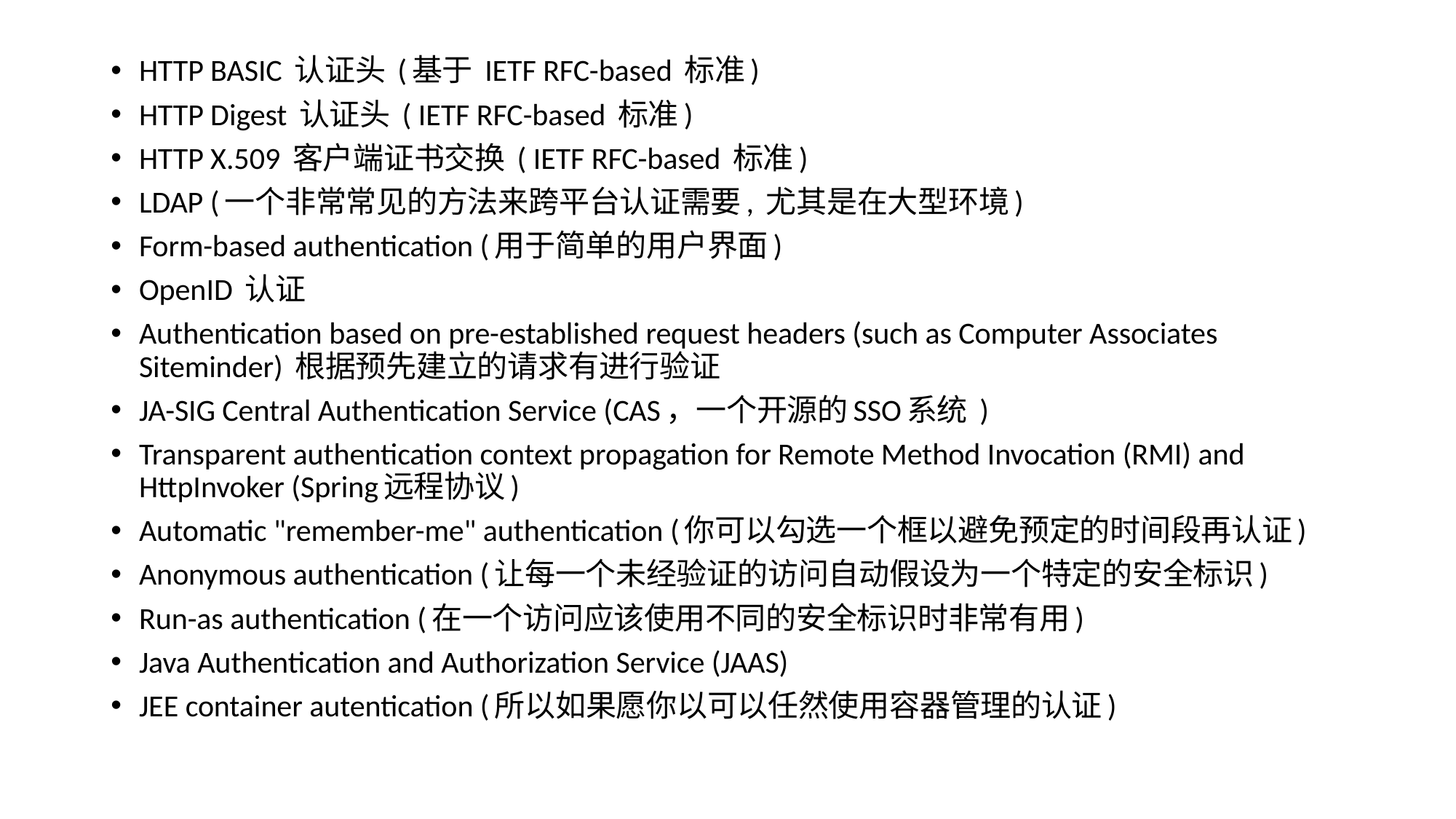

HTTP BASIC 认证头 (基于 IETF RFC-based 标准)
HTTP Digest 认证头 ( IETF RFC-based 标准)
HTTP X.509 客户端证书交换 ( IETF RFC-based 标准)
LDAP (一个非常常见的方法来跨平台认证需要, 尤其是在大型环境)
Form-based authentication (用于简单的用户界面)
OpenID 认证
Authentication based on pre-established request headers (such as Computer Associates Siteminder) 根据预先建立的请求有进行验证
JA-SIG Central Authentication Service (CAS，一个开源的SSO系统 )
Transparent authentication context propagation for Remote Method Invocation (RMI) and HttpInvoker (Spring远程协议)
Automatic "remember-me" authentication (你可以勾选一个框以避免预定的时间段再认证)
Anonymous authentication (让每一个未经验证的访问自动假设为一个特定的安全标识)
Run-as authentication (在一个访问应该使用不同的安全标识时非常有用)
Java Authentication and Authorization Service (JAAS)
JEE container autentication (所以如果愿你以可以任然使用容器管理的认证)